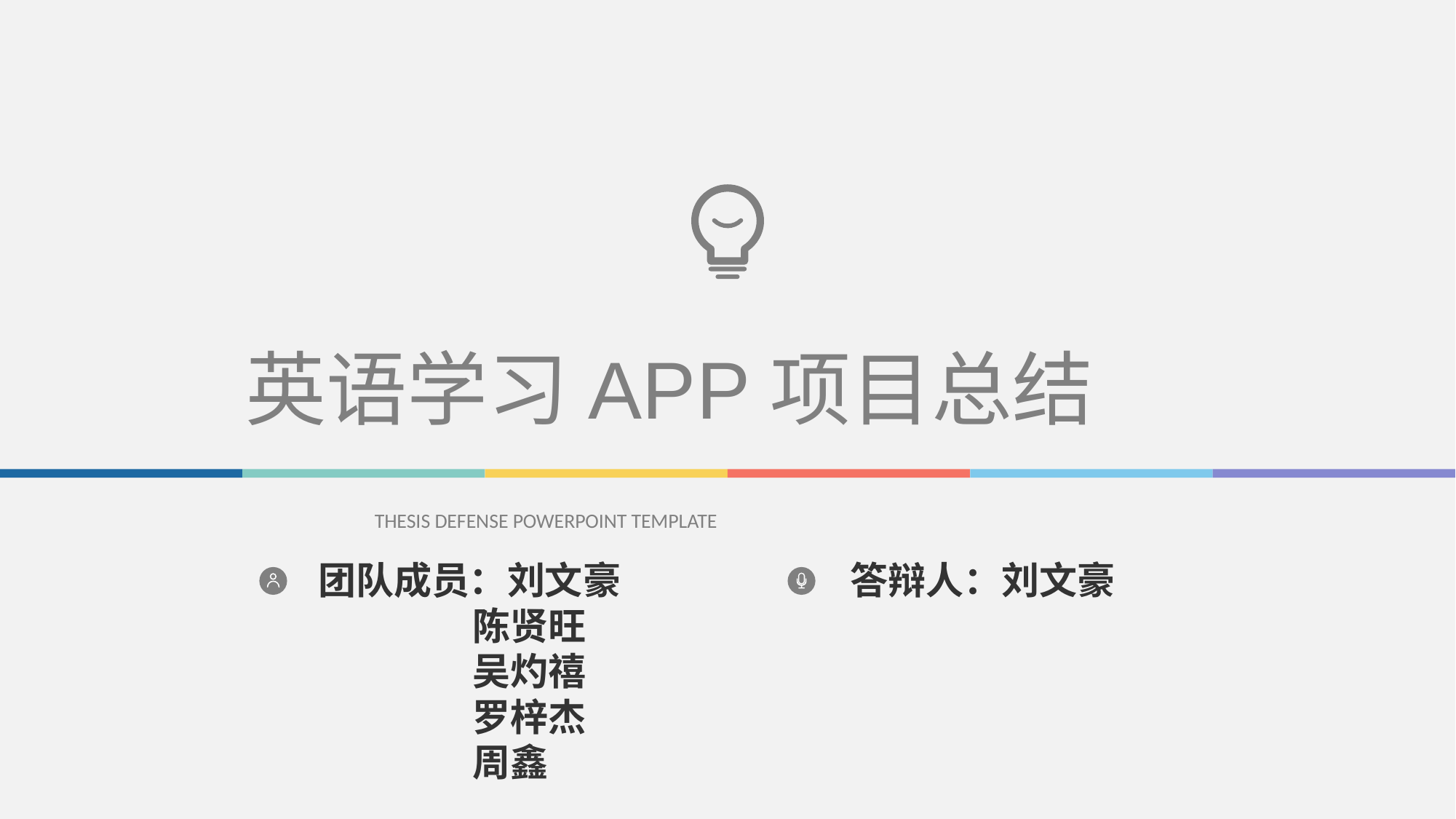

英语学习APP项目总结

THESIS DEFENSE POWERPOINT TEMPLATE
团队成员：刘文豪
                 陈贤旺
                 吴灼禧
                 罗梓杰
                 周鑫
答辩人：刘文豪